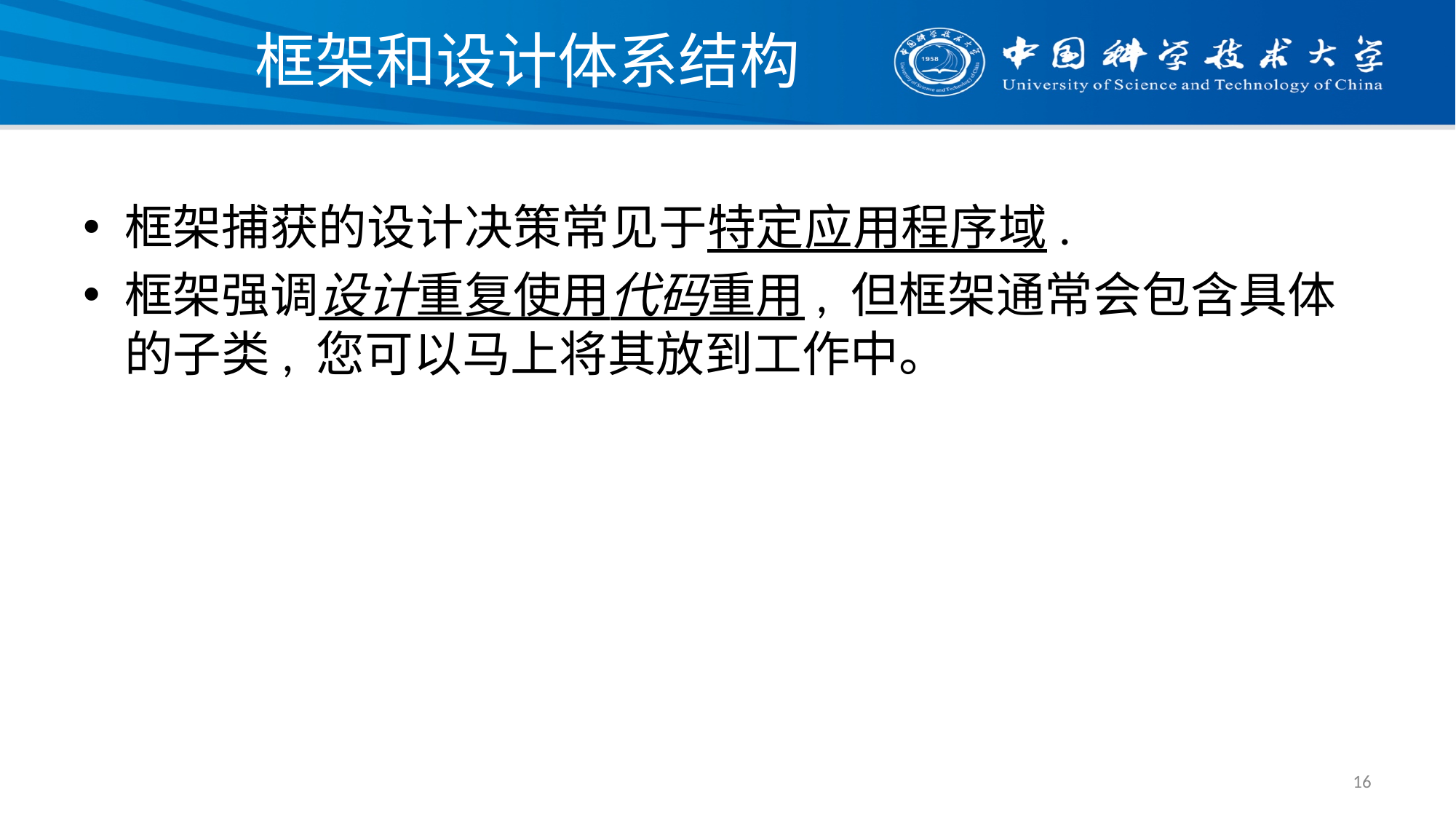

# 框架和设计体系结构
框架捕获的设计决策常见于特定应用程序域.
框架强调设计重复使用代码重用, 但框架通常会包含具体的子类, 您可以马上将其放到工作中。

16